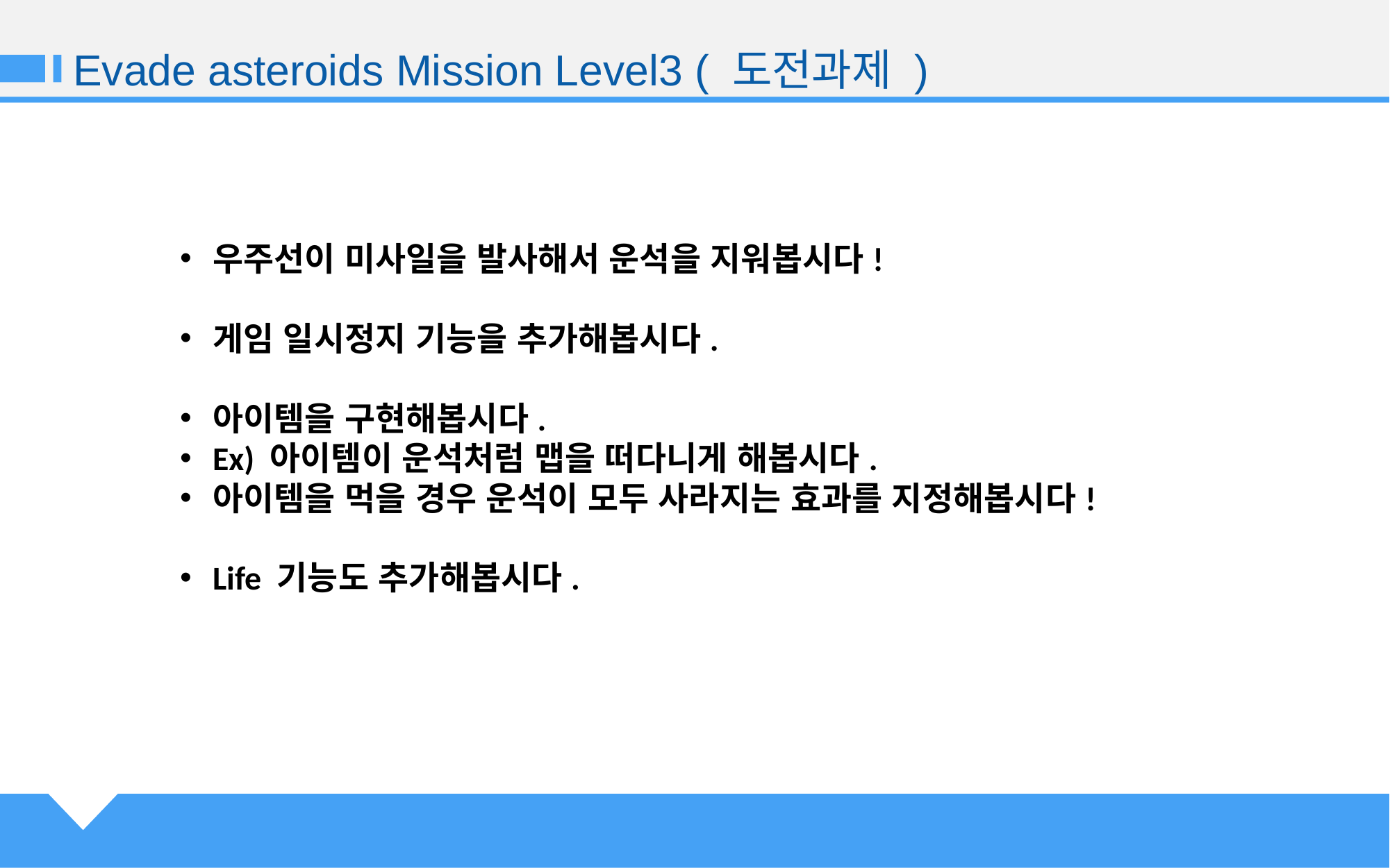

Evade asteroids Mission Level3 ( 도전과제 )

우주선이 미사일을 발사해서 운석을 지워봅시다!

게임 일시정지 기능을 추가해봅시다.

아이템을 구현해봅시다.
Ex) 아이템이 운석처럼 맵을 떠다니게 해봅시다.
아이템을 먹을 경우 운석이 모두 사라지는 효과를 지정해봅시다!

Life 기능도 추가해봅시다.